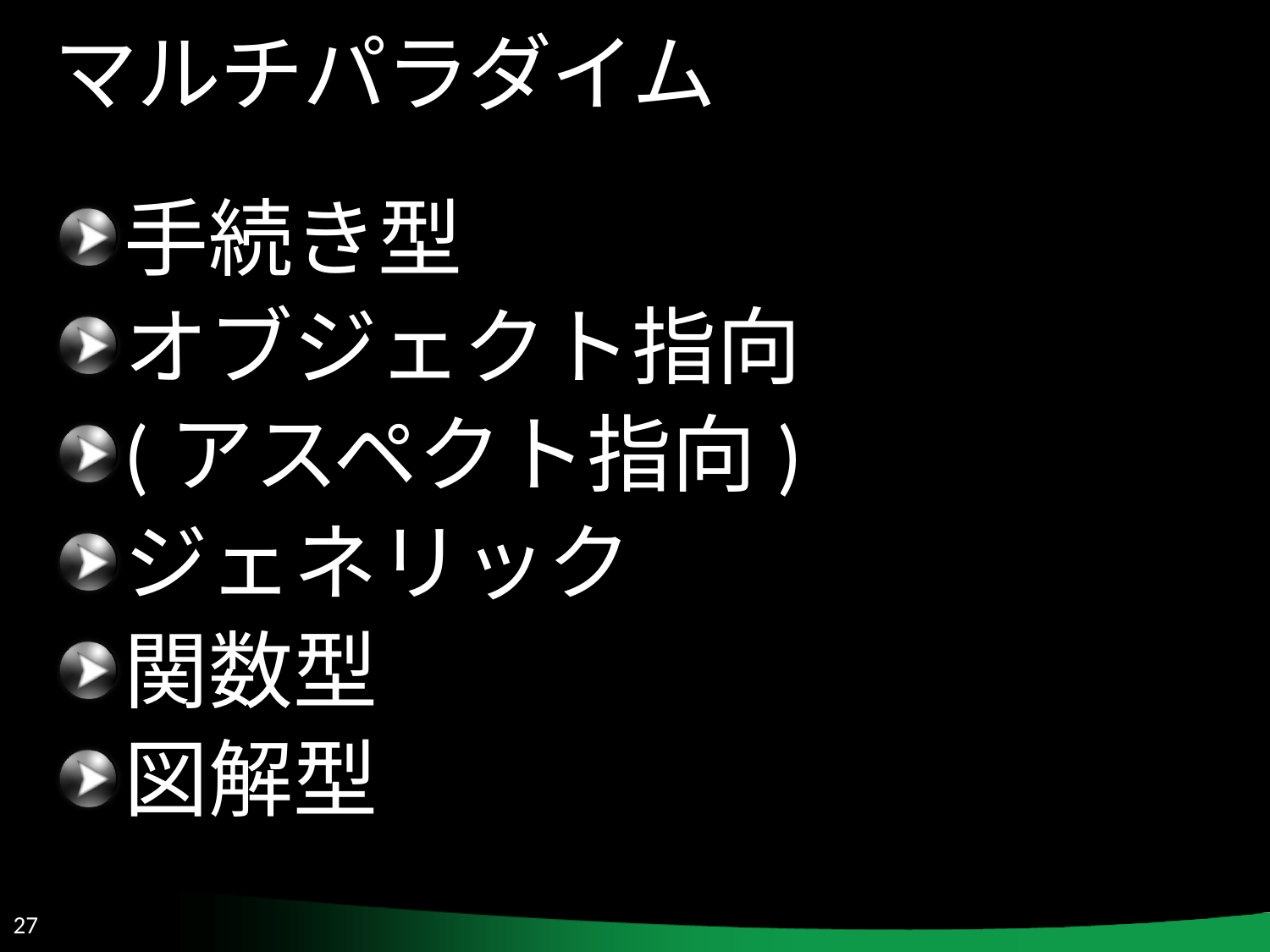

# マルチパラダイム
手続き型
オブジェクト指向
(アスペクト指向)
ジェネリック
関数型
図解型